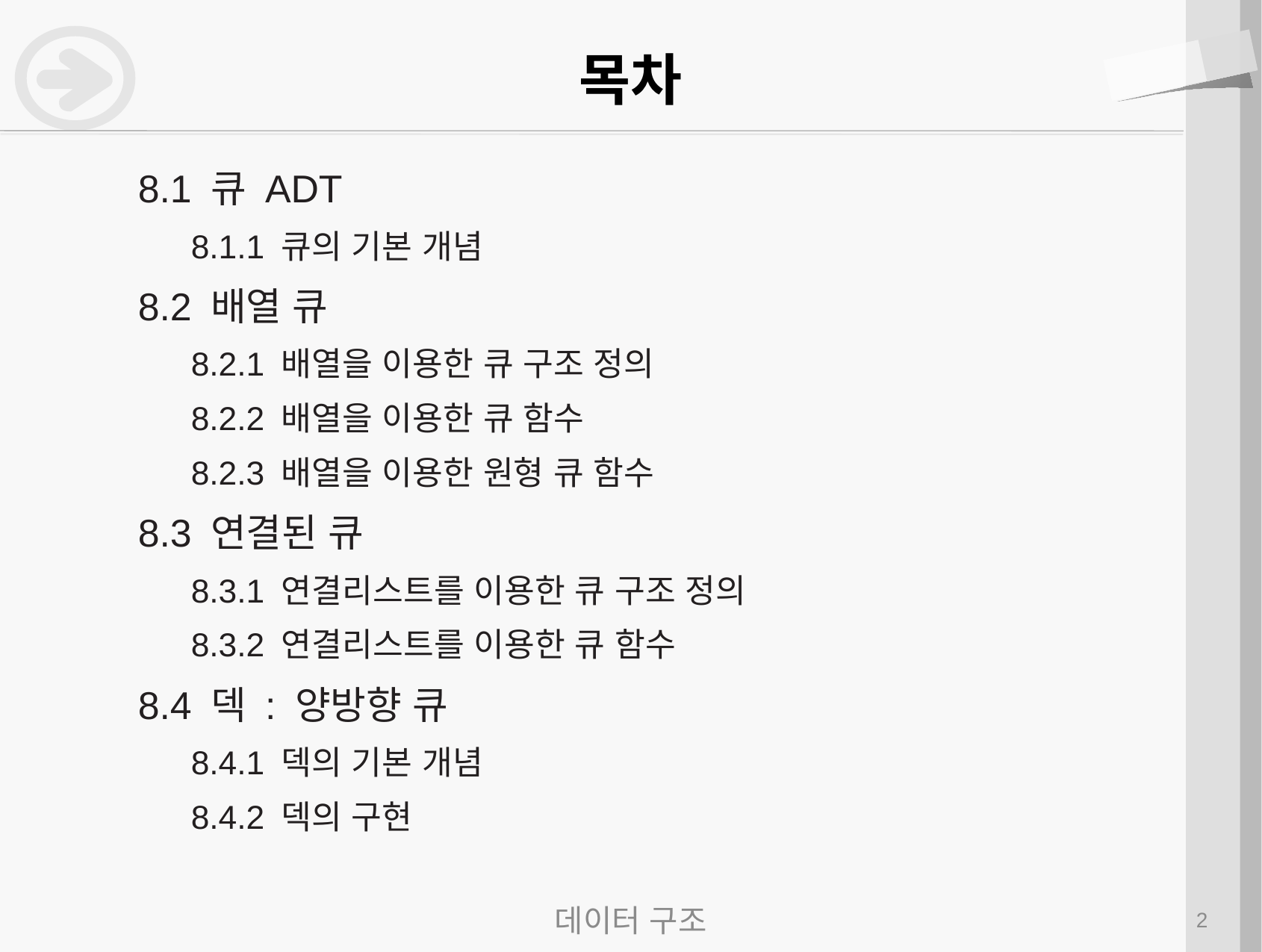

# 목차
8.1 큐 ADT
8.1.1 큐의 기본 개념
8.2 배열 큐
8.2.1 배열을 이용한 큐 구조 정의
8.2.2 배열을 이용한 큐 함수
8.2.3 배열을 이용한 원형 큐 함수
8.3 연결된 큐
8.3.1 연결리스트를 이용한 큐 구조 정의
8.3.2 연결리스트를 이용한 큐 함수
8.4 덱 : 양방향 큐
8.4.1 덱의 기본 개념
8.4.2 덱의 구현
데이터 구조
2